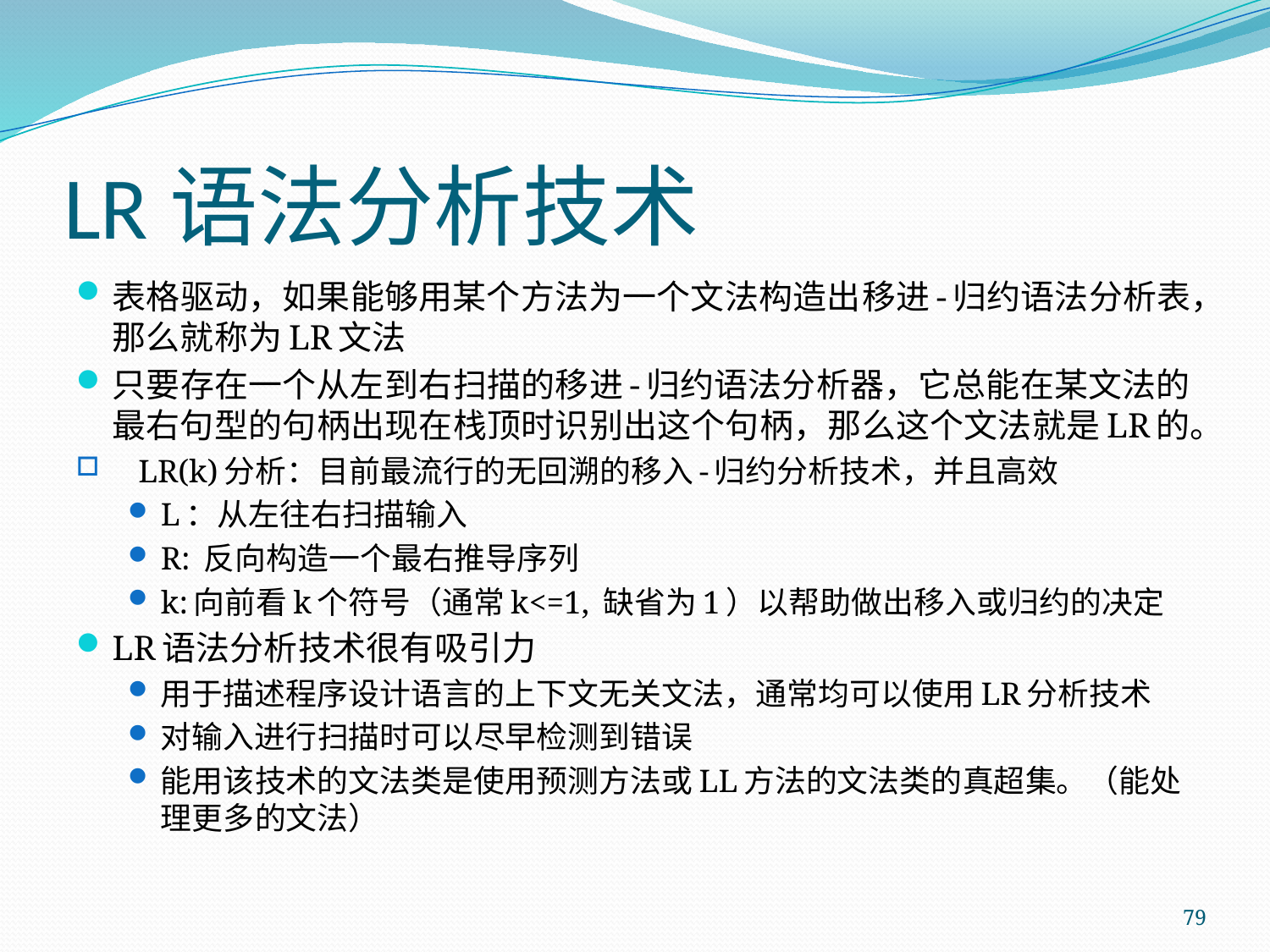

# LR语法分析技术
表格驱动，如果能够用某个方法为一个文法构造出移进-归约语法分析表，那么就称为LR文法
只要存在一个从左到右扫描的移进-归约语法分析器，它总能在某文法的最右句型的句柄出现在栈顶时识别出这个句柄，那么这个文法就是LR的。
LR(k)分析：目前最流行的无回溯的移入-归约分析技术，并且高效
L：从左往右扫描输入
R: 反向构造一个最右推导序列
k:向前看k个符号（通常k<=1, 缺省为1）以帮助做出移入或归约的决定
LR语法分析技术很有吸引力
用于描述程序设计语言的上下文无关文法，通常均可以使用LR分析技术
对输入进行扫描时可以尽早检测到错误
能用该技术的文法类是使用预测方法或LL方法的文法类的真超集。（能处理更多的文法）

79